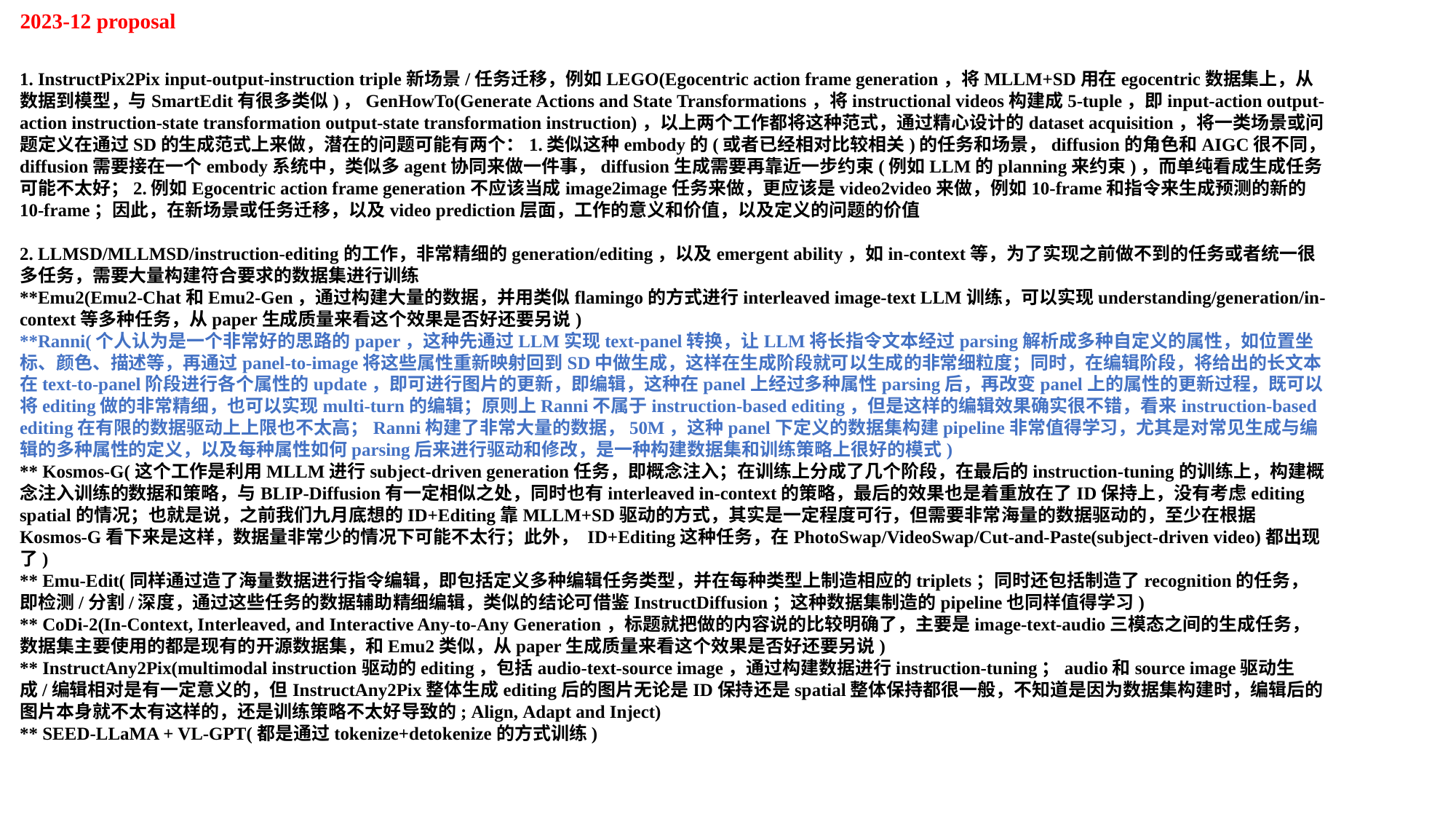

2023-12 proposal
1. InstructPix2Pix input-output-instruction triple新场景/任务迁移，例如LEGO(Egocentric action frame generation，将MLLM+SD用在egocentric数据集上，从数据到模型，与SmartEdit有很多类似)，GenHowTo(Generate Actions and State Transformations，将instructional videos构建成5-tuple，即input-action output-action instruction-state transformation output-state transformation instruction)，以上两个工作都将这种范式，通过精心设计的dataset acquisition，将一类场景或问题定义在通过SD的生成范式上来做，潜在的问题可能有两个：1.类似这种embody的(或者已经相对比较相关)的任务和场景，diffusion的角色和AIGC很不同，diffusion需要接在一个embody系统中，类似多agent协同来做一件事，diffusion生成需要再靠近一步约束(例如LLM的planning来约束)，而单纯看成生成任务可能不太好；2.例如Egocentric action frame generation不应该当成image2image任务来做，更应该是video2video来做，例如10-frame和指令来生成预测的新的10-frame；因此，在新场景或任务迁移，以及video prediction层面，工作的意义和价值，以及定义的问题的价值

2. LLMSD/MLLMSD/instruction-editing的工作，非常精细的generation/editing，以及emergent ability，如in-context等，为了实现之前做不到的任务或者统一很多任务，需要大量构建符合要求的数据集进行训练
**Emu2(Emu2-Chat和Emu2-Gen，通过构建大量的数据，并用类似flamingo的方式进行interleaved image-text LLM训练，可以实现understanding/generation/in-context等多种任务，从paper生成质量来看这个效果是否好还要另说)
**Ranni(个人认为是一个非常好的思路的paper，这种先通过LLM实现text-panel转换，让LLM将长指令文本经过parsing解析成多种自定义的属性，如位置坐标、颜色、描述等，再通过panel-to-image将这些属性重新映射回到SD中做生成，这样在生成阶段就可以生成的非常细粒度；同时，在编辑阶段，将给出的长文本在text-to-panel阶段进行各个属性的update，即可进行图片的更新，即编辑，这种在panel上经过多种属性parsing后，再改变panel上的属性的更新过程，既可以将editing做的非常精细，也可以实现multi-turn的编辑；原则上Ranni不属于instruction-based editing，但是这样的编辑效果确实很不错，看来instruction-based editing在有限的数据驱动上上限也不太高；Ranni构建了非常大量的数据，50M，这种panel下定义的数据集构建pipeline非常值得学习，尤其是对常见生成与编辑的多种属性的定义，以及每种属性如何parsing后来进行驱动和修改，是一种构建数据集和训练策略上很好的模式)
** Kosmos-G(这个工作是利用MLLM进行subject-driven generation任务，即概念注入；在训练上分成了几个阶段，在最后的instruction-tuning的训练上，构建概念注入训练的数据和策略，与BLIP-Diffusion有一定相似之处，同时也有interleaved in-context的策略，最后的效果也是着重放在了ID保持上，没有考虑editing spatial的情况；也就是说，之前我们九月底想的ID+Editing靠MLLM+SD驱动的方式，其实是一定程度可行，但需要非常海量的数据驱动的，至少在根据Kosmos-G看下来是这样，数据量非常少的情况下可能不太行；此外， ID+Editing这种任务，在PhotoSwap/VideoSwap/Cut-and-Paste(subject-driven video)都出现了)
** Emu-Edit(同样通过造了海量数据进行指令编辑，即包括定义多种编辑任务类型，并在每种类型上制造相应的triplets；同时还包括制造了recognition的任务，即检测/分割/深度，通过这些任务的数据辅助精细编辑，类似的结论可借鉴InstructDiffusion；这种数据集制造的pipeline也同样值得学习)
** CoDi-2(In-Context, Interleaved, and Interactive Any-to-Any Generation，标题就把做的内容说的比较明确了，主要是image-text-audio三模态之间的生成任务，数据集主要使用的都是现有的开源数据集，和Emu2类似，从paper生成质量来看这个效果是否好还要另说)
** InstructAny2Pix(multimodal instruction驱动的editing，包括audio-text-source image，通过构建数据进行instruction-tuning；audio和source image驱动生成/编辑相对是有一定意义的，但InstructAny2Pix整体生成editing后的图片无论是ID保持还是spatial整体保持都很一般，不知道是因为数据集构建时，编辑后的图片本身就不太有这样的，还是训练策略不太好导致的; Align, Adapt and Inject)
** SEED-LLaMA + VL-GPT(都是通过tokenize+detokenize的方式训练)